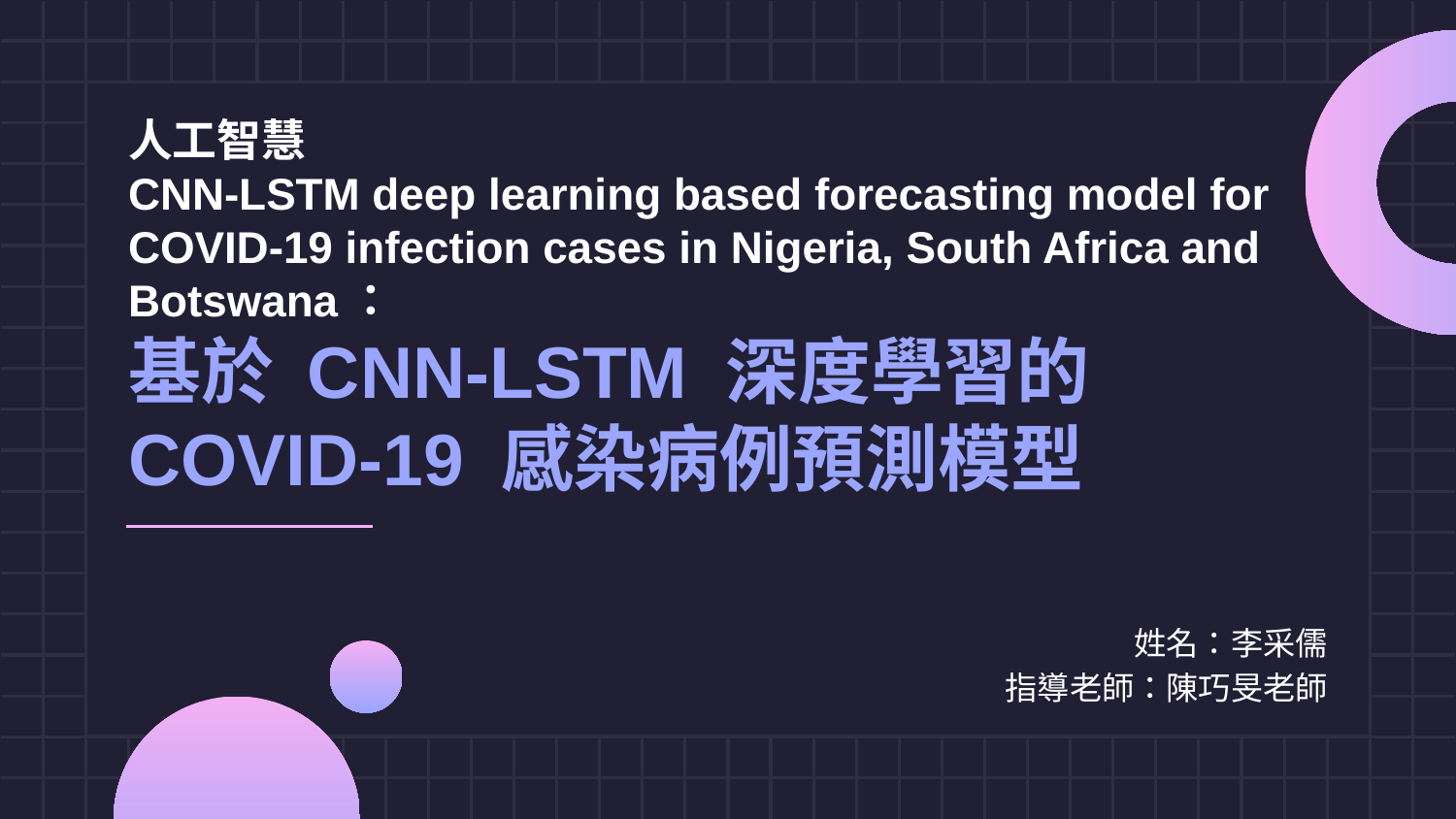

# 人工智慧 CNN‑LSTM deep learning based forecasting model for COVID‑19 infection cases in Nigeria, South Africa and Botswana：
基於 CNN‑LSTM 深度學習的 COVID‑19 感染病例預測模型
姓名：李采儒
指導老師：陳巧旻老師